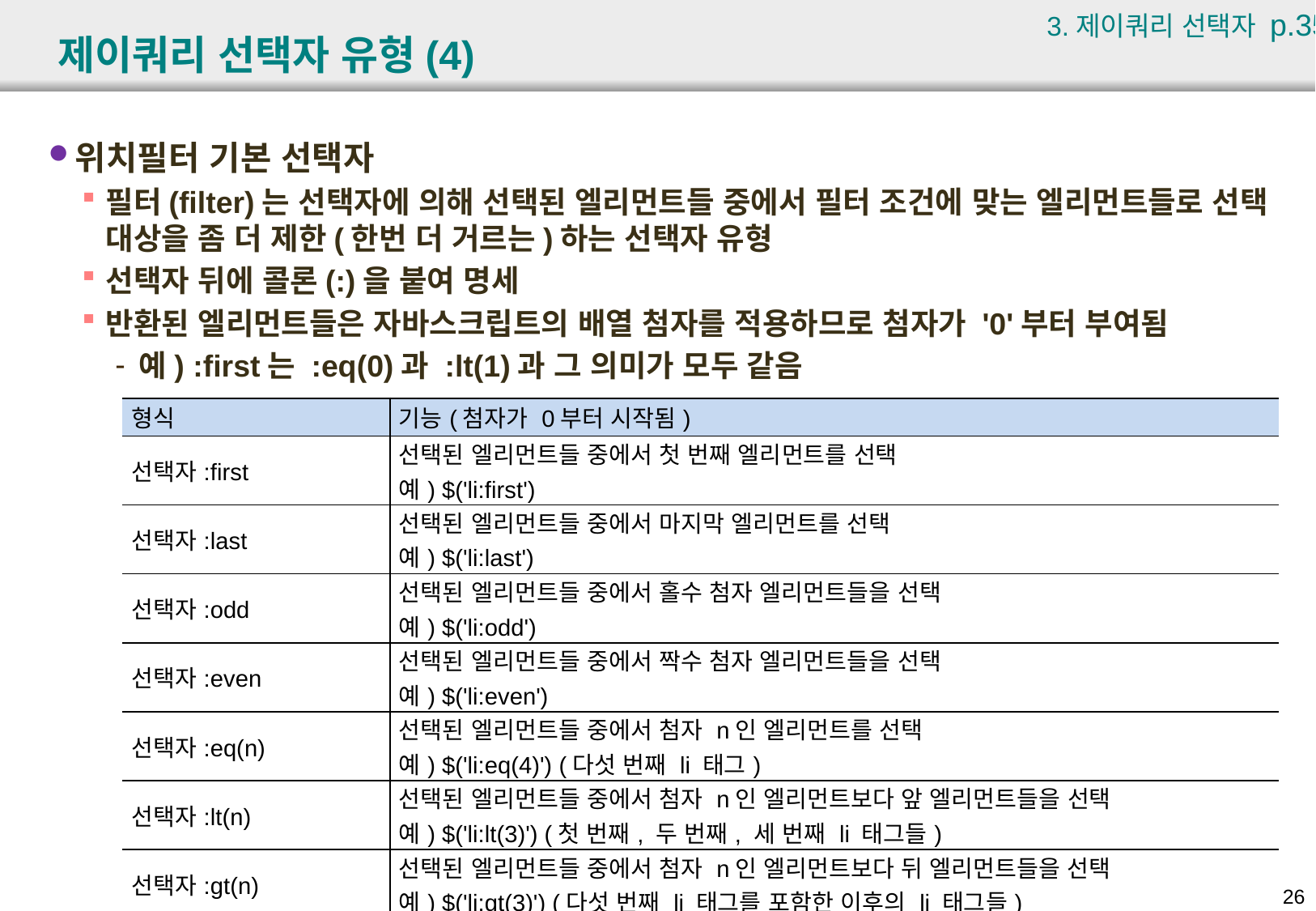

3.제이쿼리 선택자 p.356
# 제이쿼리 선택자 유형(4)
위치필터 기본 선택자
필터(filter)는 선택자에 의해 선택된 엘리먼트들 중에서 필터 조건에 맞는 엘리먼트들로 선택 대상을 좀 더 제한(한번 더 거르는)하는 선택자 유형
선택자 뒤에 콜론(:)을 붙여 명세
반환된 엘리먼트들은 자바스크립트의 배열 첨자를 적용하므로 첨자가 '0'부터 부여됨
예) :first는 :eq(0)과 :lt(1)과 그 의미가 모두 같음
| 형식 | 기능(첨자가 0부터 시작됨) |
| --- | --- |
| 선택자:first | 선택된 엘리먼트들 중에서 첫 번째 엘리먼트를 선택 예) $('li:first') |
| 선택자:last | 선택된 엘리먼트들 중에서 마지막 엘리먼트를 선택 예) $('li:last') |
| 선택자:odd | 선택된 엘리먼트들 중에서 홀수 첨자 엘리먼트들을 선택 예) $('li:odd') |
| 선택자:even | 선택된 엘리먼트들 중에서 짝수 첨자 엘리먼트들을 선택 예) $('li:even') |
| 선택자:eq(n) | 선택된 엘리먼트들 중에서 첨자 n인 엘리먼트를 선택 예) $('li:eq(4)') (다섯 번째 li 태그) |
| 선택자:lt(n) | 선택된 엘리먼트들 중에서 첨자 n인 엘리먼트보다 앞 엘리먼트들을 선택 예) $('li:lt(3)') (첫 번째, 두 번째, 세 번째 li 태그들) |
| 선택자:gt(n) | 선택된 엘리먼트들 중에서 첨자 n인 엘리먼트보다 뒤 엘리먼트들을 선택 예) $('li:gt(3)') (다섯 번째 li 태그를 포함한 이후의 li 태그들) |
| 선택자:not() | 선택된 엘리먼트들 중에서 필터링 조건을 만족하지 않는 엘리먼트들을 선택 예) $('li:not(even)') (홀수 번째 노드들을 선택) |